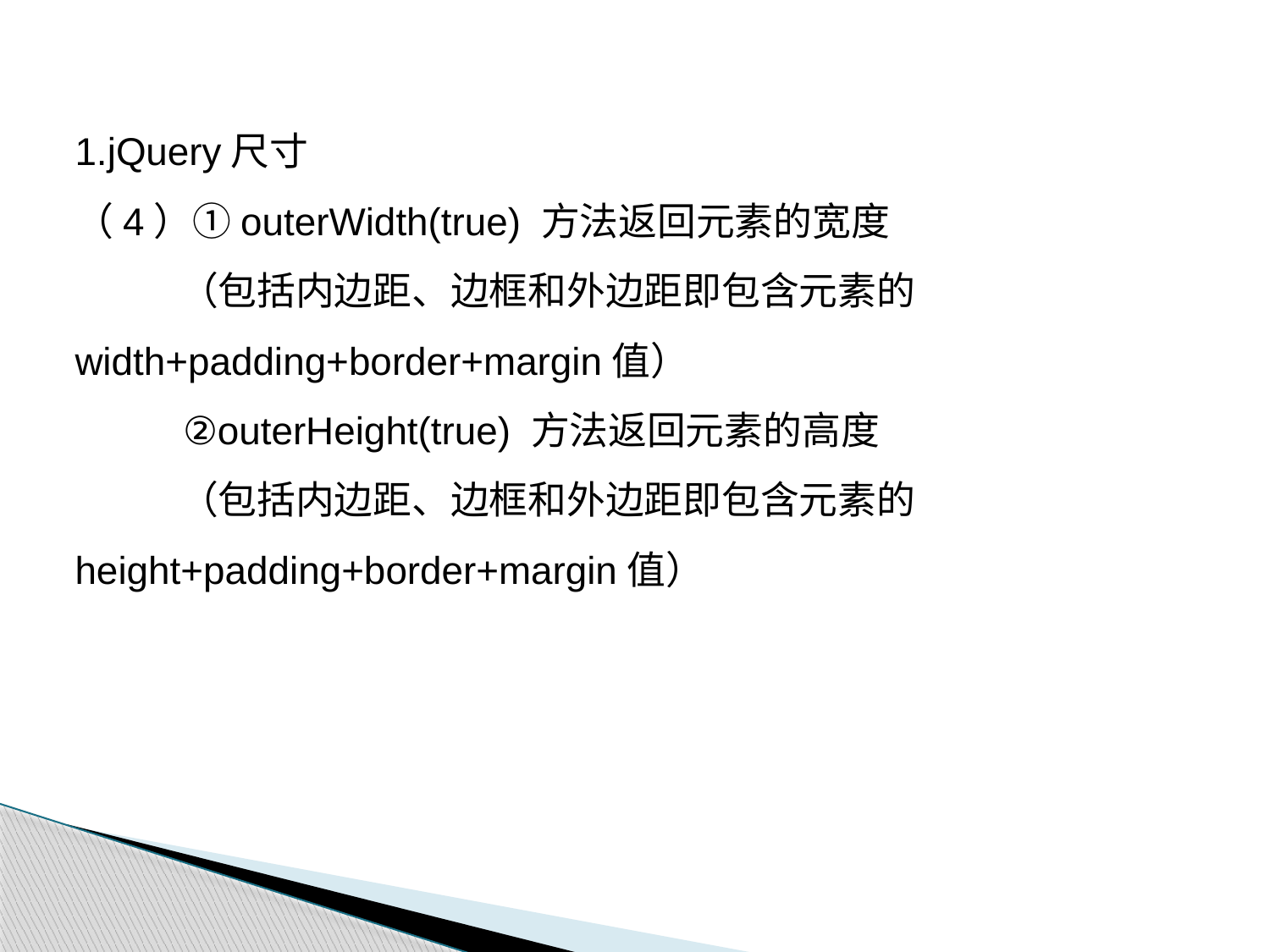

1.jQuery尺寸
（4）①outerWidth(true) 方法返回元素的宽度
           （包括内边距、边框和外边距即包含元素的width+padding+border+margin值）
          ②outerHeight(true) 方法返回元素的高度
           （包括内边距、边框和外边距即包含元素的height+padding+border+margin值）